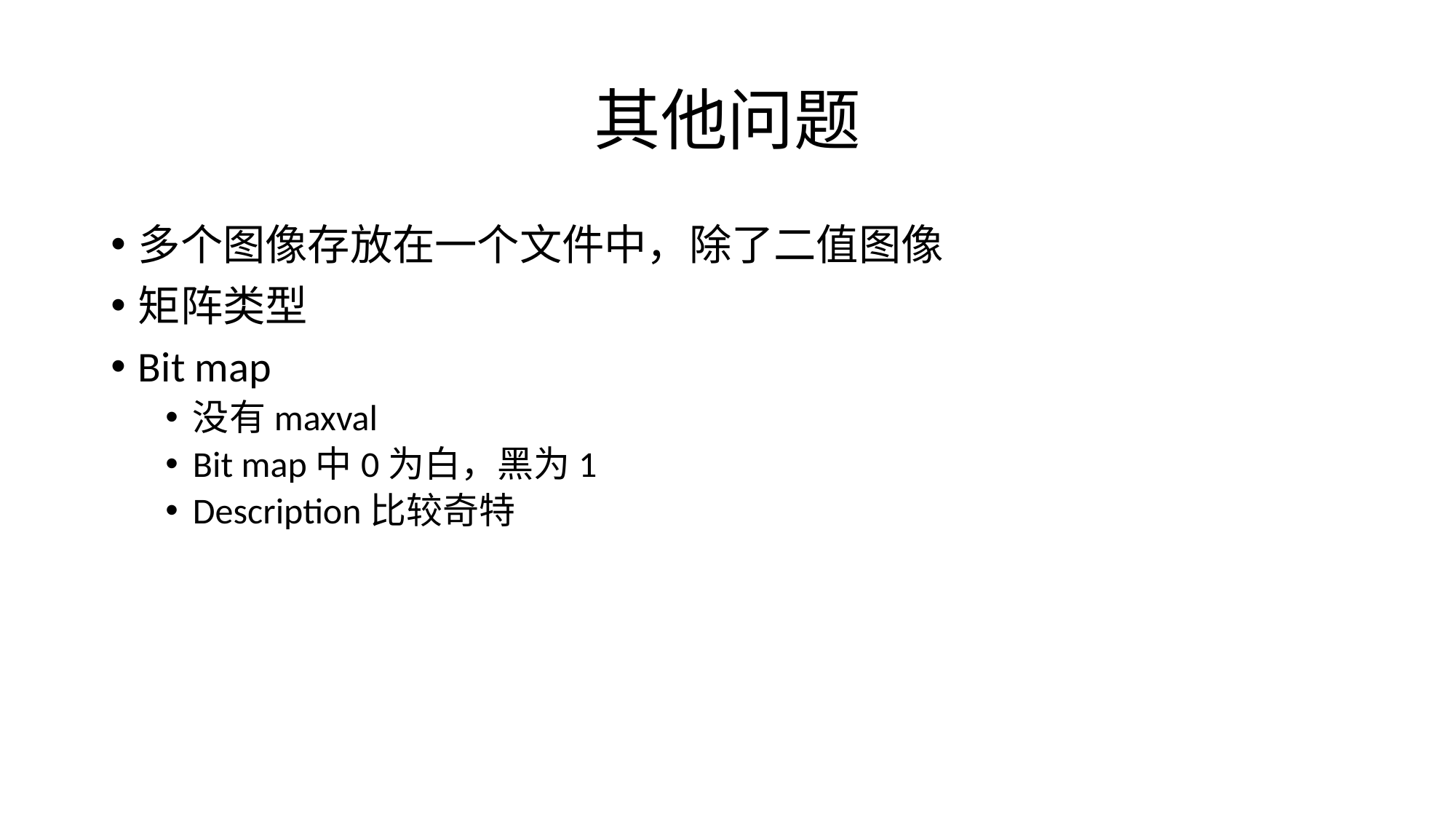

# 其他问题
多个图像存放在一个文件中，除了二值图像
矩阵类型
Bit map
没有maxval
Bit map中0为白，黑为1
Description比较奇特